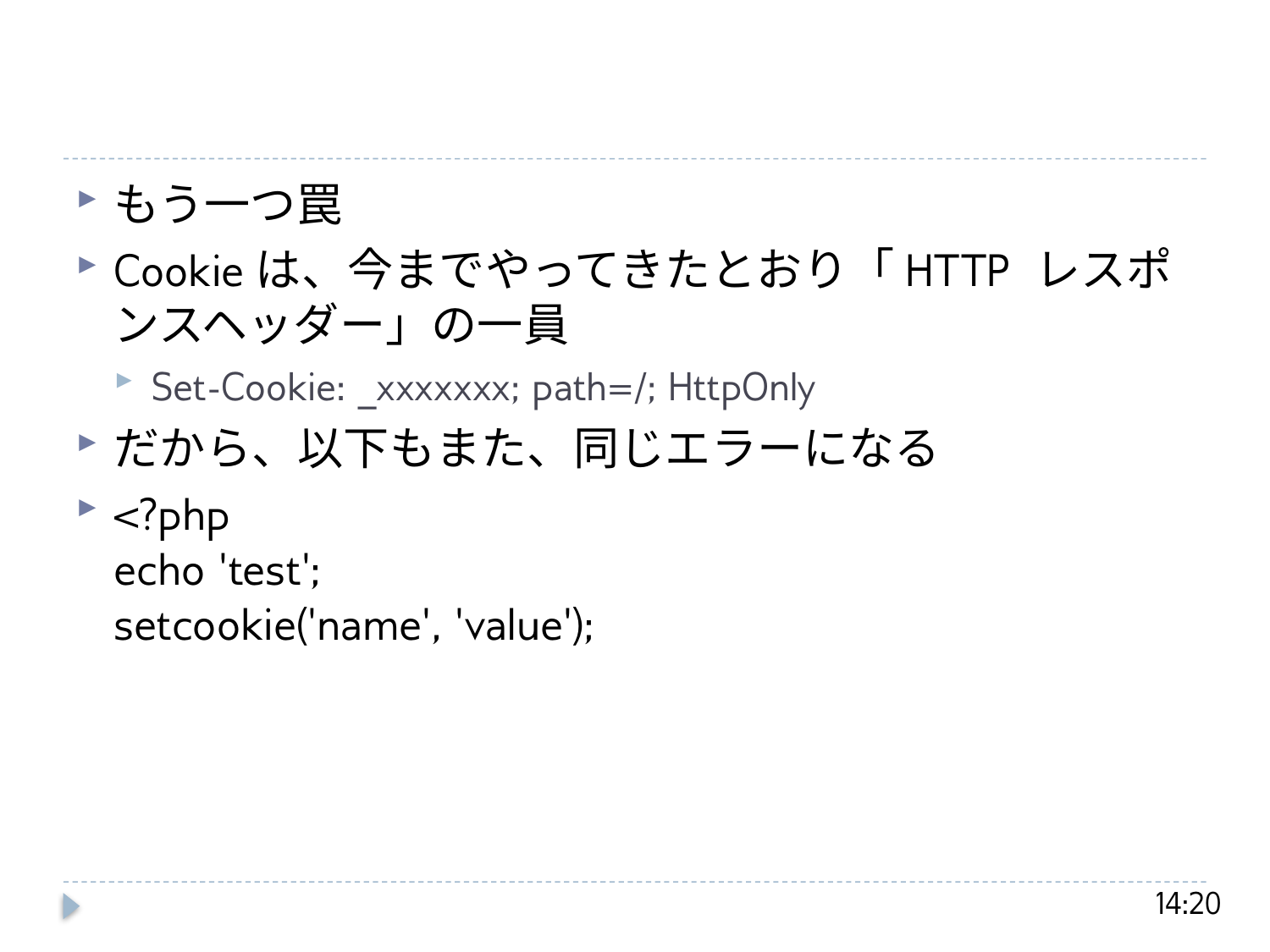

#
もう一つ罠
Cookieは、今までやってきたとおり「HTTP レスポンスヘッダー」の一員
Set-Cookie: _xxxxxxx; path=/; HttpOnly
だから、以下もまた、同じエラーになる
<?php
echo 'test';
setcookie('name', 'value');

14:20